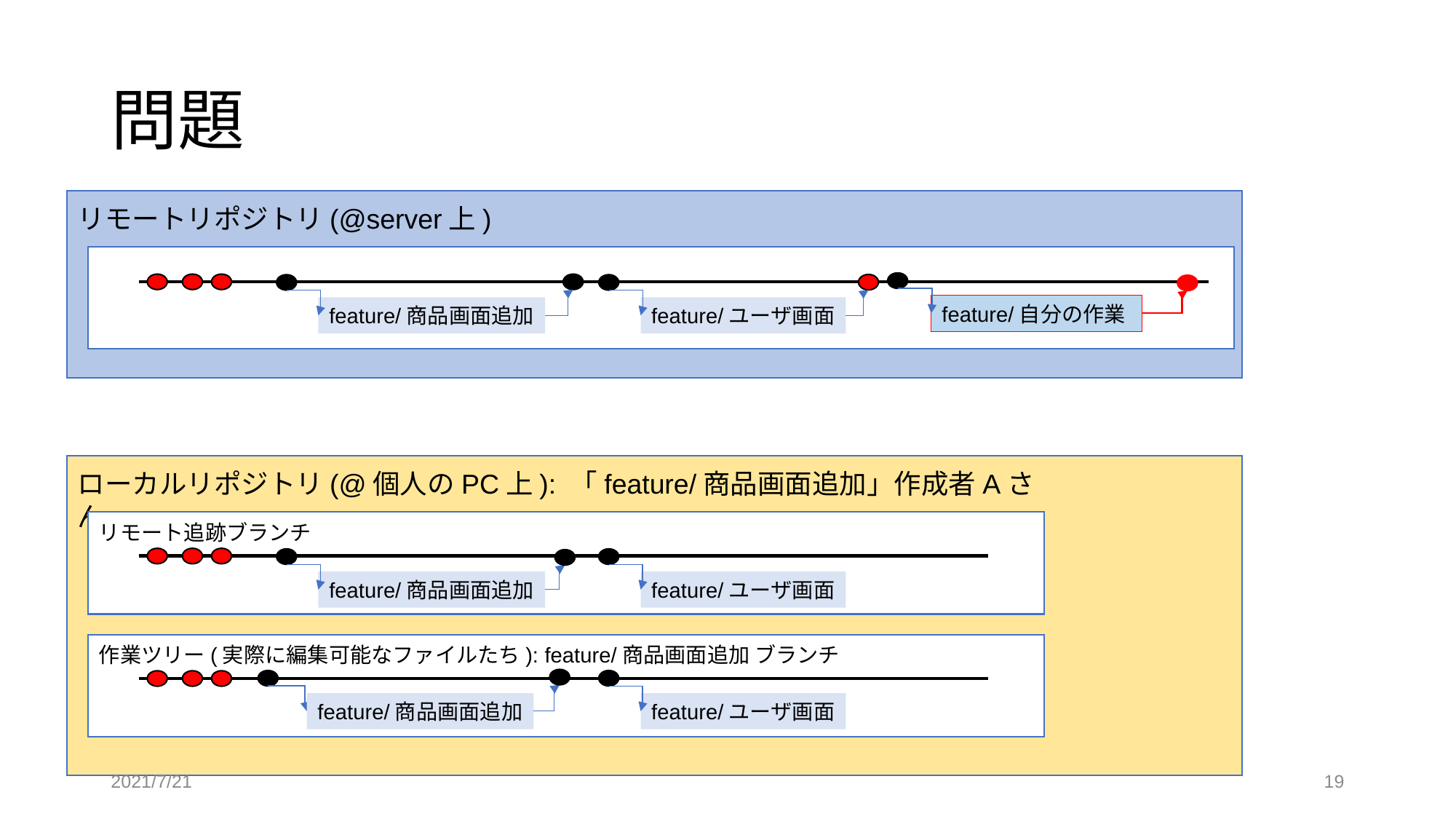

# 問題

リモートリポジトリ(@server上)

feature/自分の作業
feature/商品画面追加
feature/ユーザ画面

ローカルリポジトリ(@個人のPC上): 「feature/商品画面追加」作成者Aさん

リモート追跡ブランチ

feature/商品画面追加
feature/ユーザ画面

作業ツリー(実際に編集可能なファイルたち): feature/商品画面追加 ブランチ

feature/商品画面追加
feature/ユーザ画面
2021/7/21
19